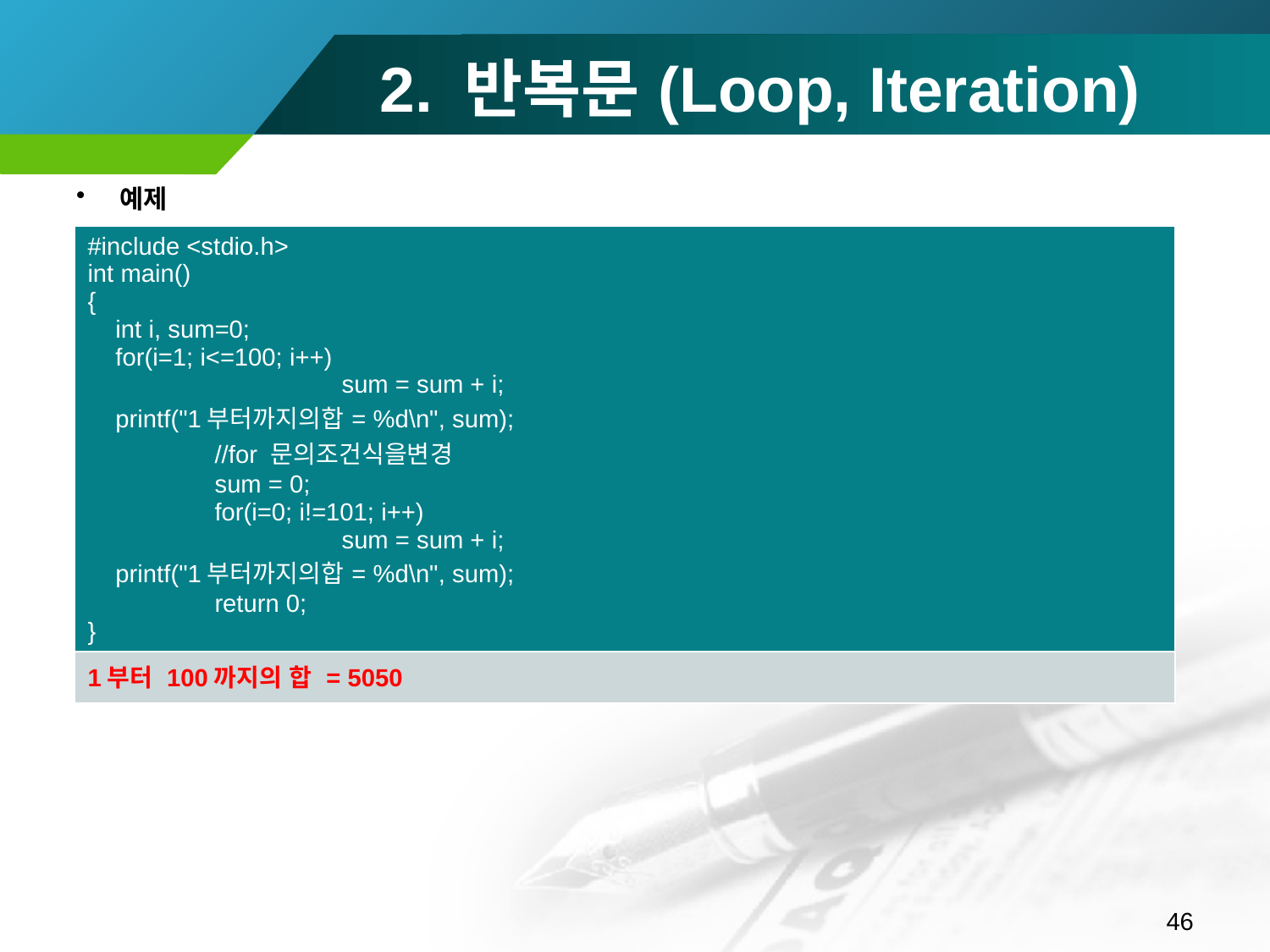

# 2. 반복문(Loop, Iteration)
예제
| #include <stdio.h> int main() { int i, sum=0; for(i=1; i<=100; i++) sum = sum + i; printf("1부터까지의합= %d\n", sum); //for 문의조건식을변경 sum = 0; for(i=0; i!=101; i++) sum = sum + i; printf("1부터까지의합= %d\n", sum); return 0; } |
| --- |
| 1부터 100까지의 합 = 5050 |
46